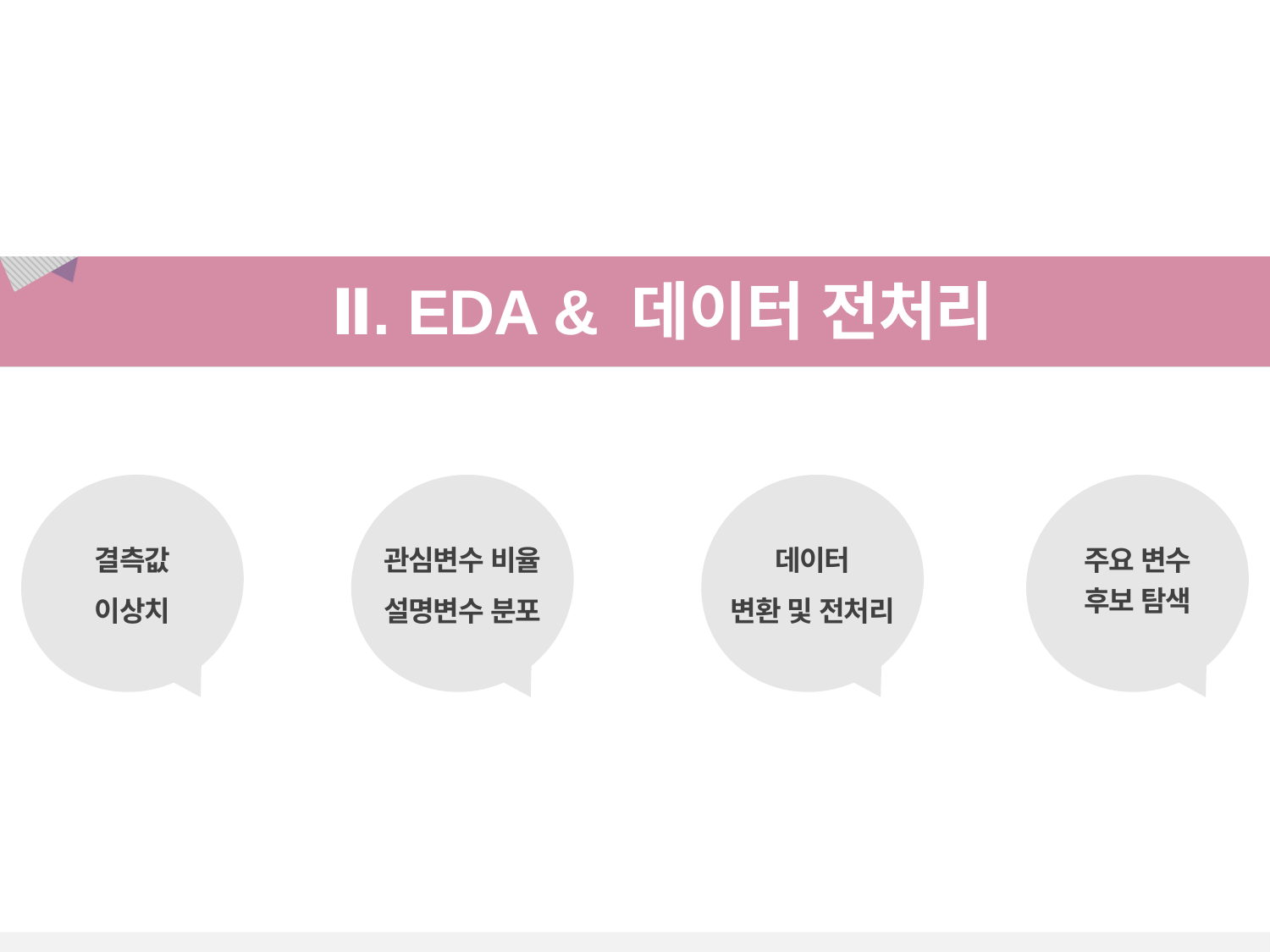

Ⅱ. EDA & 데이터 전처리

결측값
이상치

데이터
변환 및 전처리

주요 변수
후보 탐색

관심변수 비율
설명변수 분포